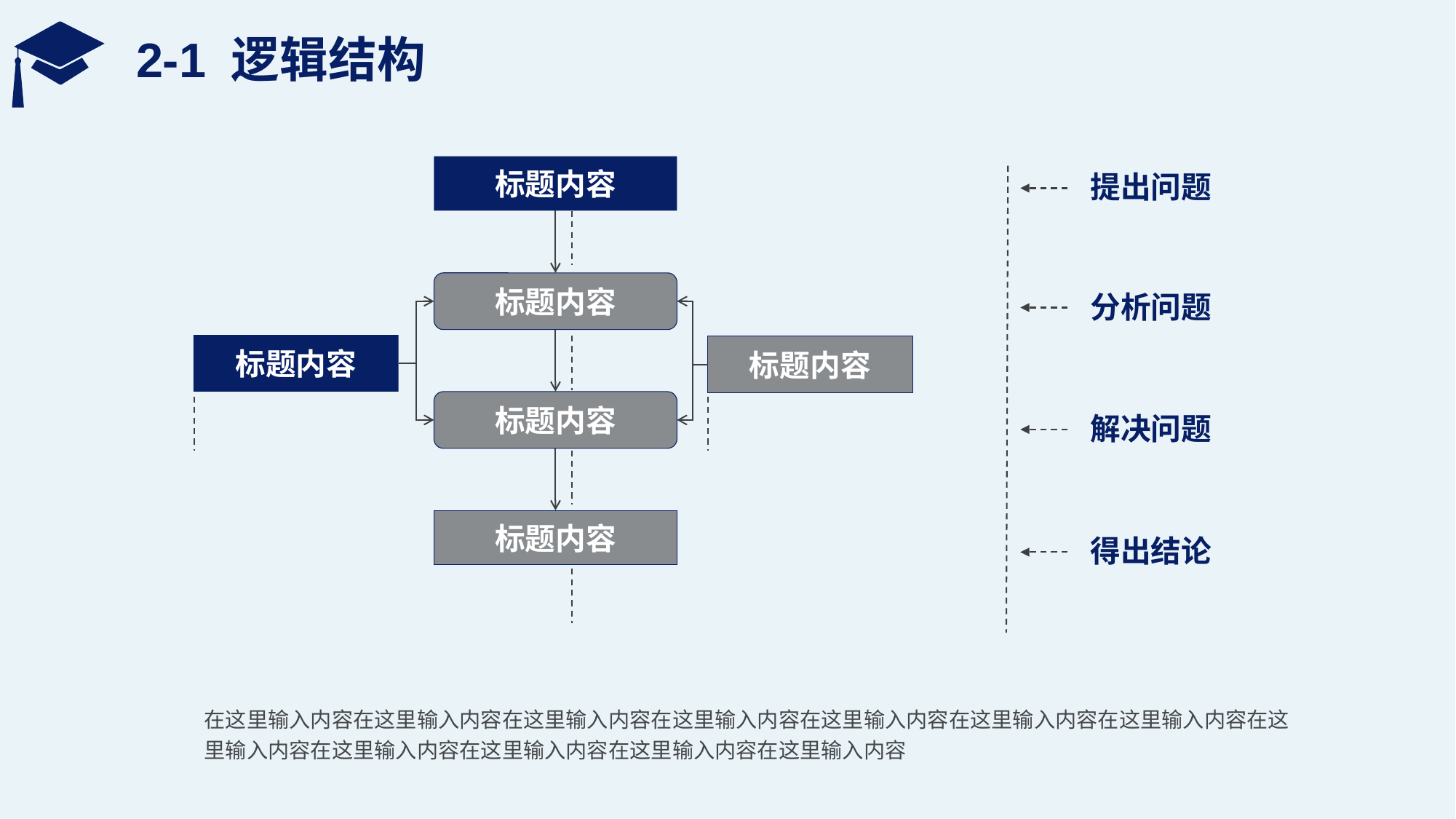

# 2-1 逻辑结构
标题内容
标题内容
标题内容
标题内容
标题内容
标题内容
提出问题
分析问题
解决问题
得出结论
在这里输入内容在这里输入内容在这里输入内容在这里输入内容在这里输入内容在这里输入内容在这里输入内容在这里输入内容在这里输入内容在这里输入内容在这里输入内容在这里输入内容